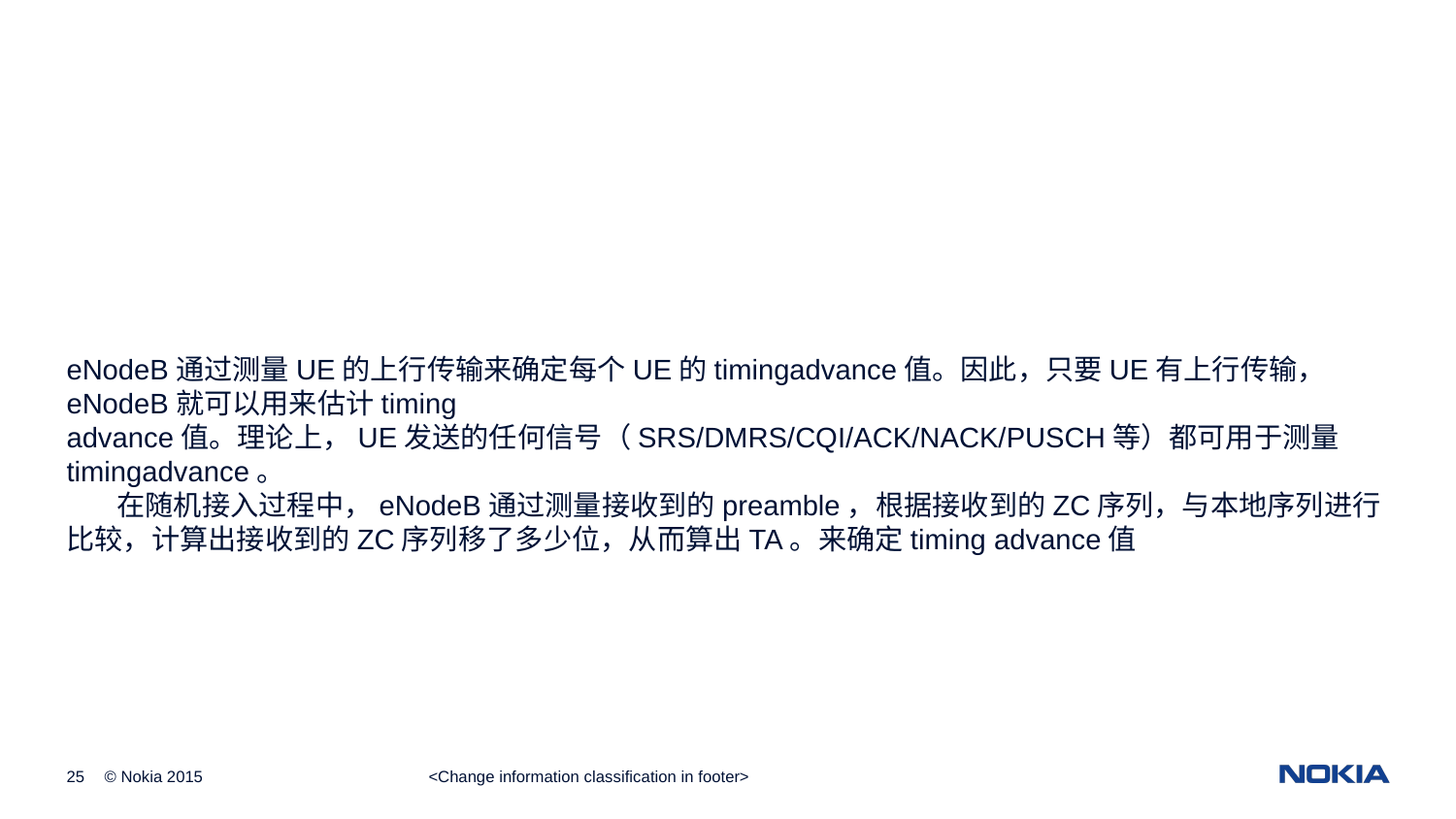

eNodeB通过测量UE的上行传输来确定每个UE的timingadvance值。因此，只要UE有上行传输， eNodeB就可以用来估计timing advance值。理论上，UE发送的任何信号（SRS/DMRS/CQI/ACK/NACK/PUSCH等）都可用于测量timingadvance。
        在随机接入过程中，eNodeB通过测量接收到的preamble，根据接收到的ZC序列，与本地序列进行比较，计算出接收到的ZC序列移了多少位，从而算出TA。来确定timing advance值

<Change information classification in footer>